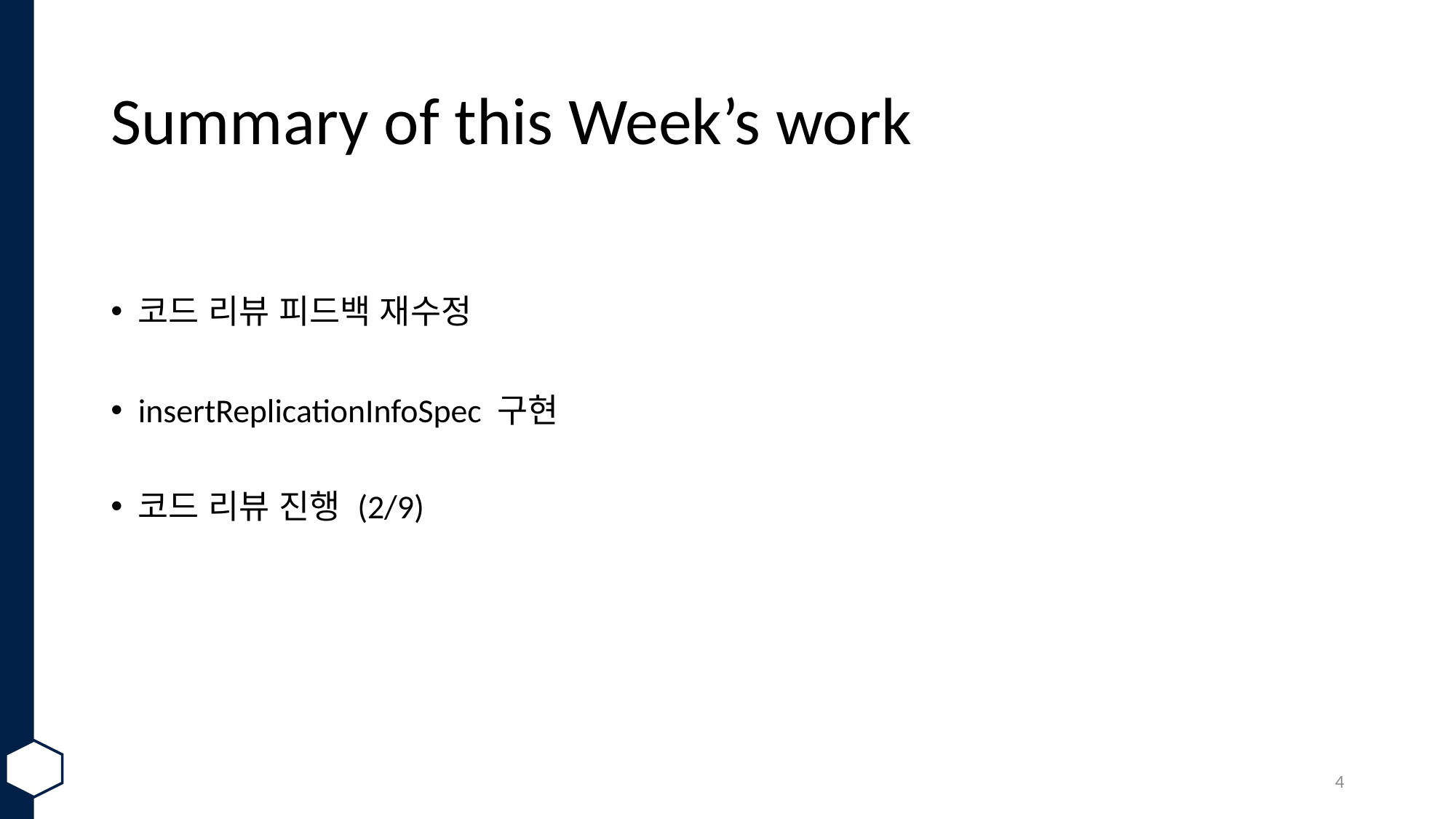

# Summary of this Week’s work

코드 리뷰 피드백 재수정

insertReplicationInfoSpec 구현

코드 리뷰 진행 (2/9)

4